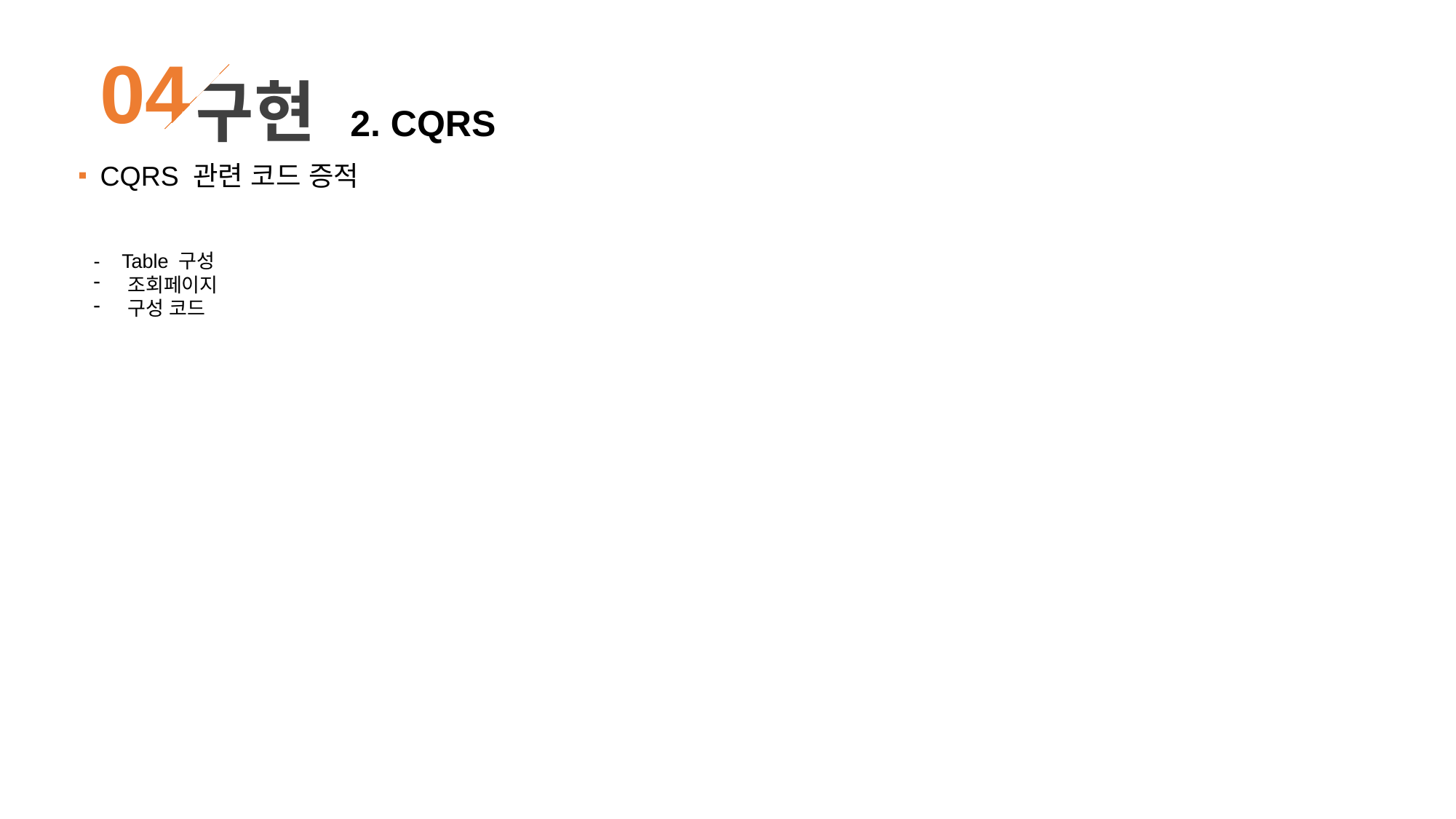

04

구현 2. CQRS

CQRS 관련 코드 증적

-    Table 구성
조회페이지
구성 코드